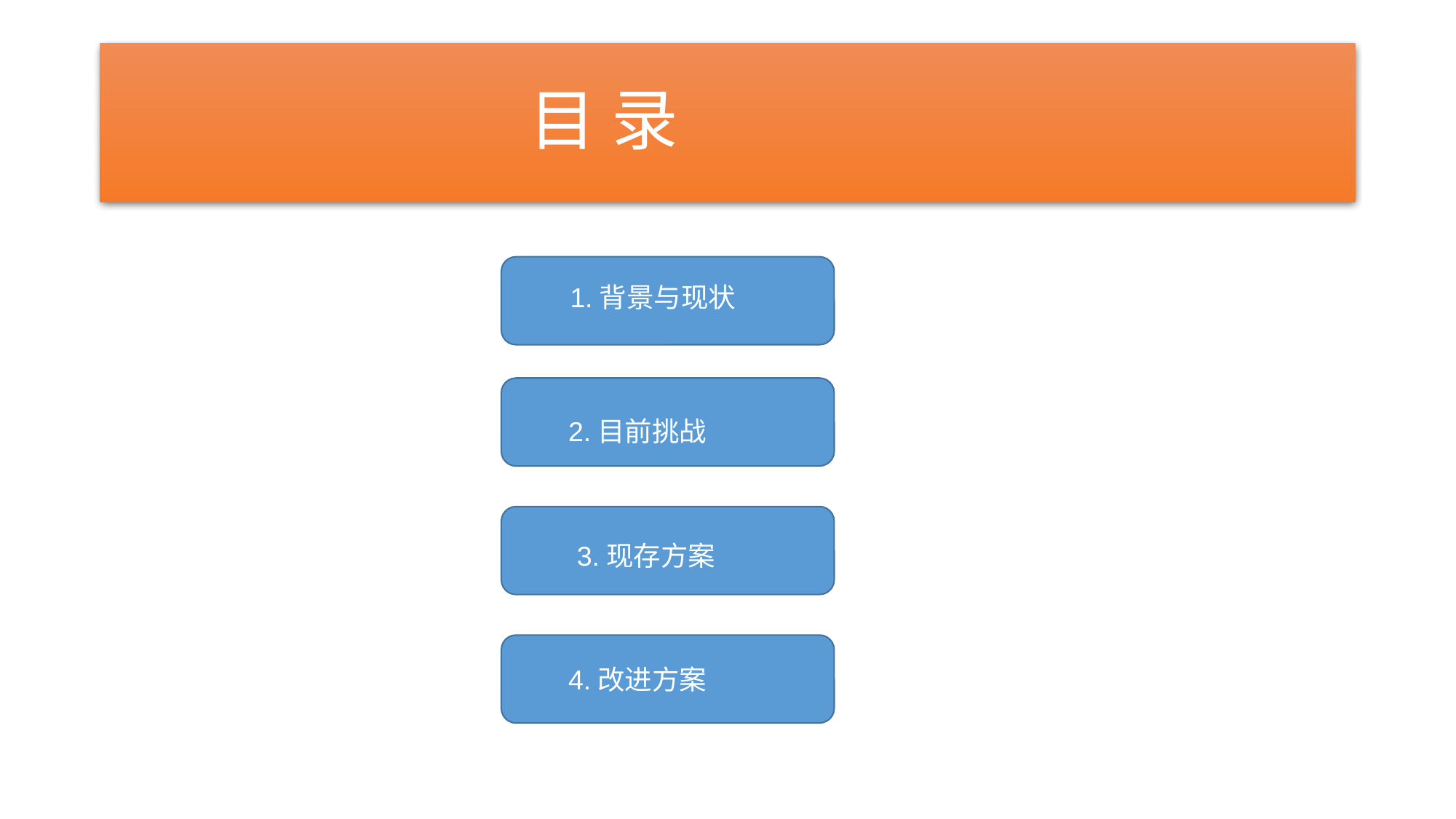

# 目 录

1.背景与现状

2.目前挑战

3.现存方案

4.改进方案